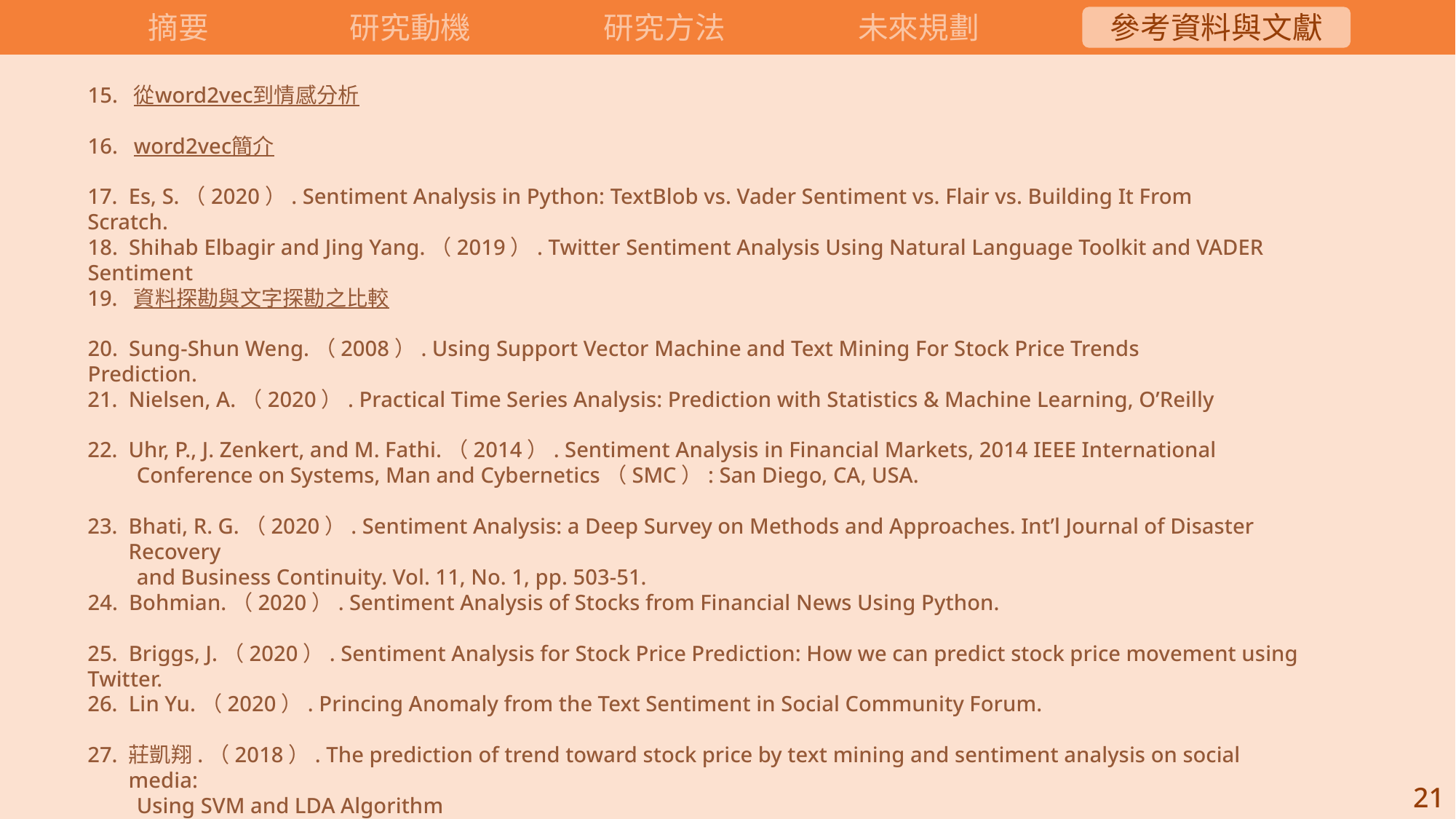

股市社群之情緒分析

摘要
研究動機
研究方法
未來規劃
參考資料與文獻

15.  從word2vec到情感分析
16.  word2vec簡介
17.  Es, S.（2020）. Sentiment Analysis in Python: TextBlob vs. Vader Sentiment vs. Flair vs. Building It From Scratch.
18.  Shihab Elbagir and Jing Yang.（2019）. Twitter Sentiment Analysis Using Natural Language Toolkit and VADER Sentiment
19.  資料探勘與文字探勘之比較
20.  Sung-Shun Weng.（2008）. Using Support Vector Machine and Text Mining For Stock Price Trends Prediction.
21.  Nielsen, A.（2020）. Practical Time Series Analysis: Prediction with Statistics & Machine Learning, O’Reilly
Uhr, P., J. Zenkert, and M. Fathi.（2014）. Sentiment Analysis in Financial Markets, 2014 IEEE International
         Conference on Systems, Man and Cybernetics（SMC）: San Diego, CA, USA.
Bhati, R. G.（2020）. Sentiment Analysis: a Deep Survey on Methods and Approaches. Int’l Journal of Disaster Recovery
         and Business Continuity. Vol. 11, No. 1, pp. 503-51.
24.  Bohmian.（2020）. Sentiment Analysis of Stocks from Financial News Using Python.
25.  Briggs, J.（2020）. Sentiment Analysis for Stock Price Prediction: How we can predict stock price movement using Twitter.
26.  Lin Yu.（2020）. Princing Anomaly from the Text Sentiment in Social Community Forum.
莊凱翔.（2018）. The prediction of trend toward stock price by text mining and sentiment analysis on social media:
         Using SVM and LDA Algorithm
21